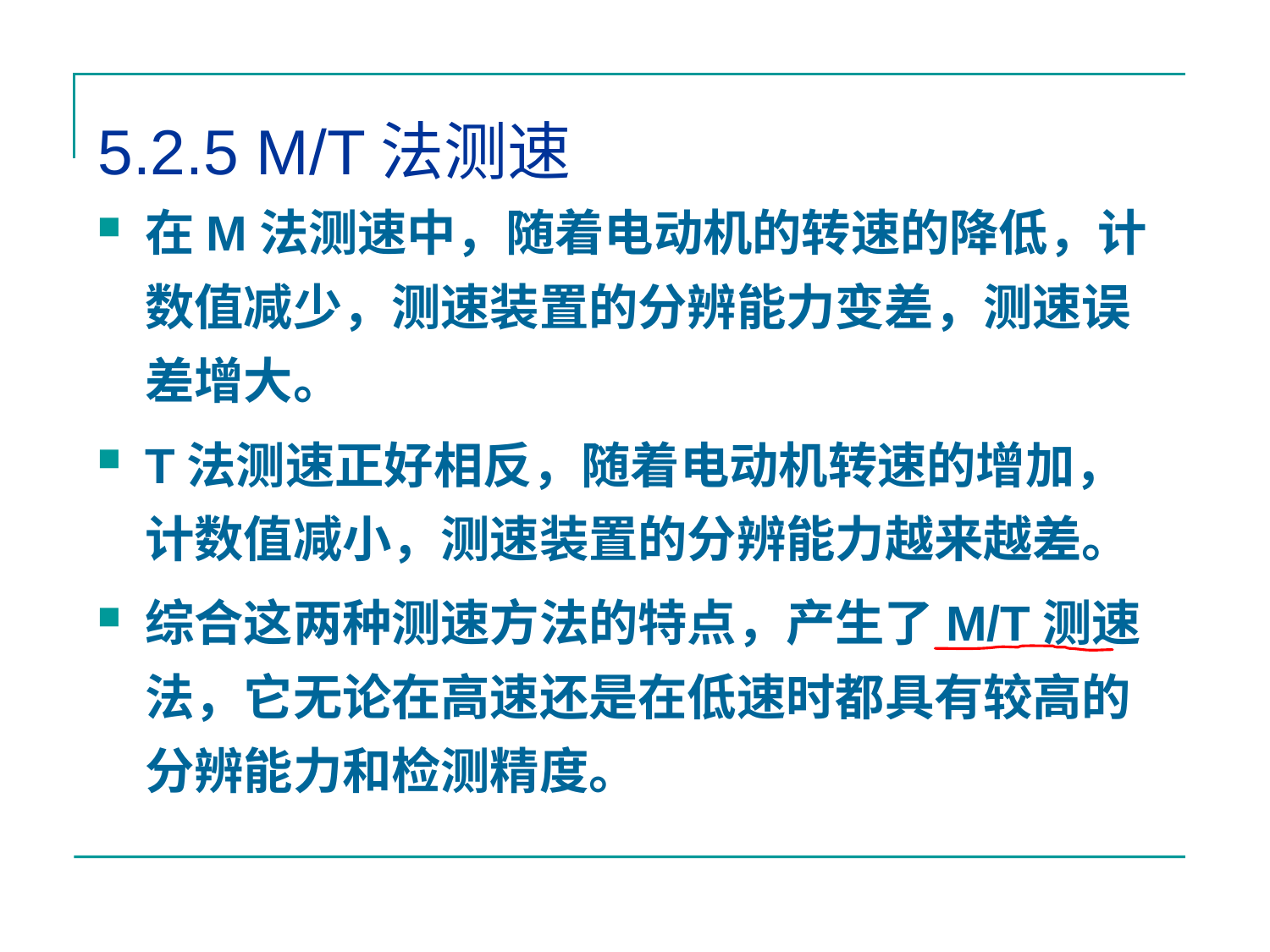

# 5.2.5 M/T法测速
在M法测速中，随着电动机的转速的降低，计数值减少，测速装置的分辨能力变差，测速误差增大。
T法测速正好相反，随着电动机转速的增加，计数值减小，测速装置的分辨能力越来越差。
综合这两种测速方法的特点，产生了M/T测速法，它无论在高速还是在低速时都具有较高的分辨能力和检测精度。